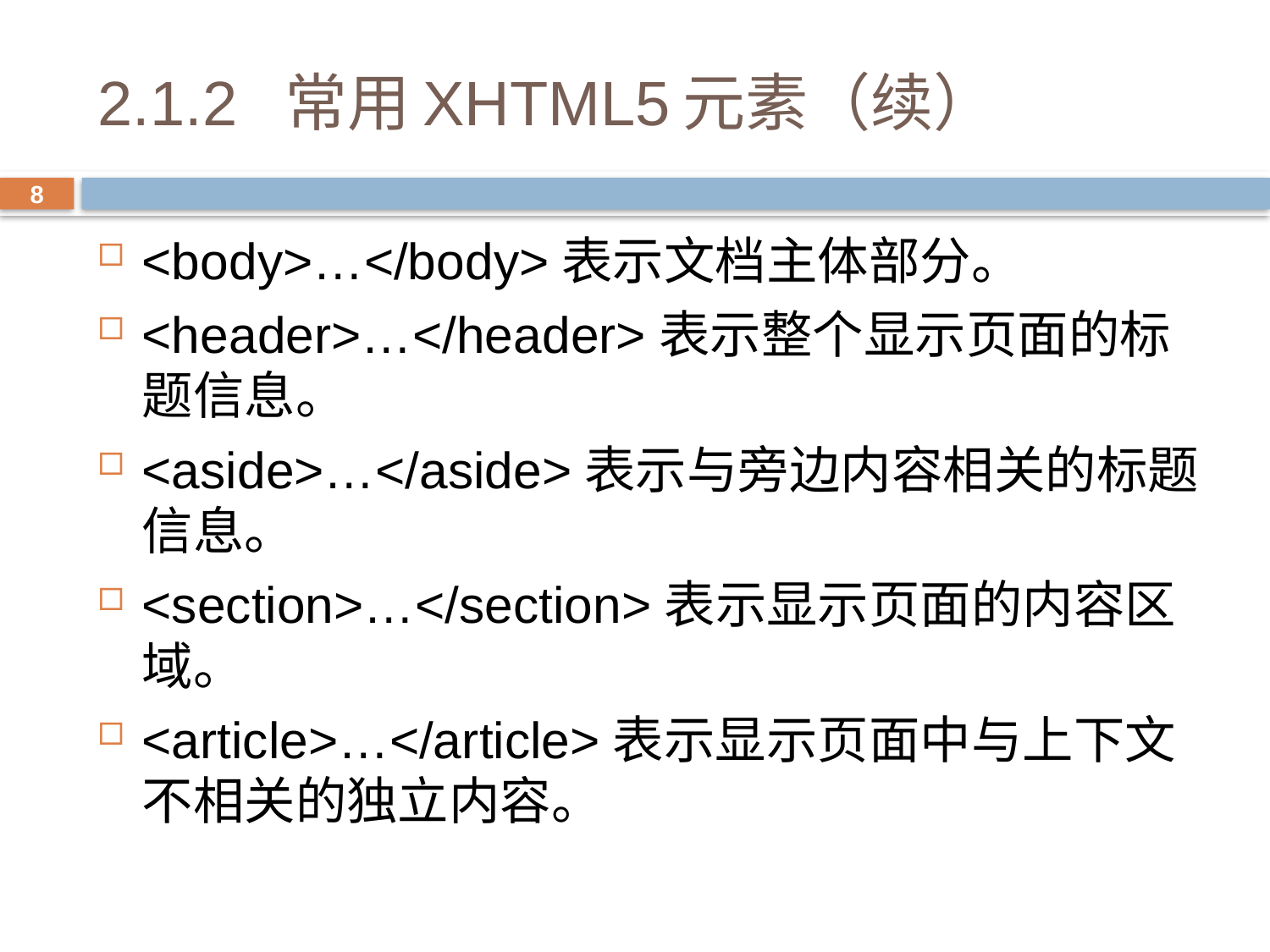

# 2.1.2  常用XHTML5元素（续）
8
<body>…</body>表示文档主体部分。
<header>…</header>表示整个显示页面的标题信息。
<aside>…</aside>表示与旁边内容相关的标题信息。
<section>…</section>表示显示页面的内容区域。
<article>…</article>表示显示页面中与上下文不相关的独立内容。